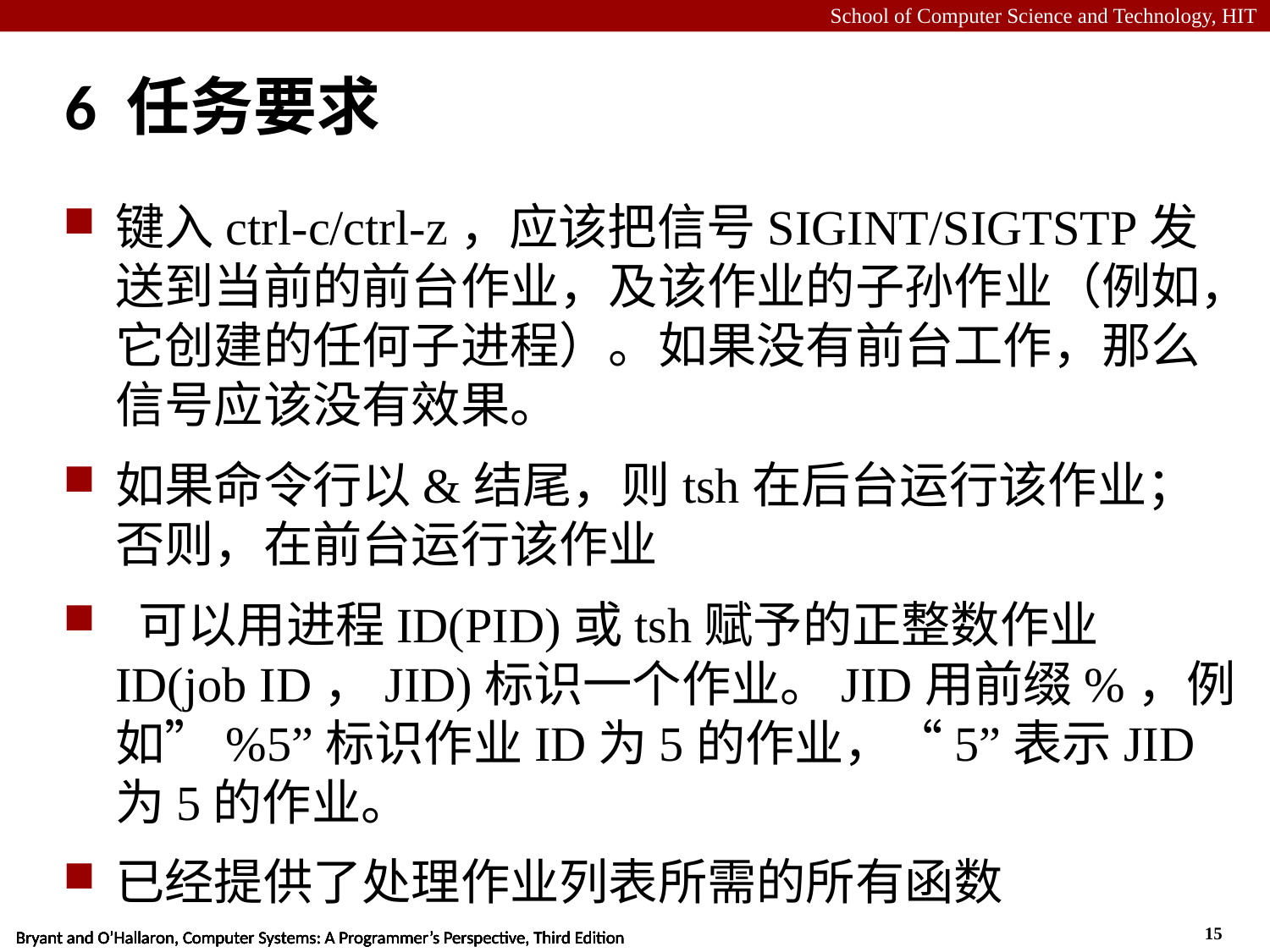

# 6 任务要求
键入ctrl-c/ctrl-z，应该把信号SIGINT/SIGTSTP发送到当前的前台作业，及该作业的子孙作业（例如，它创建的任何子进程）。如果没有前台工作，那么信号应该没有效果。
如果命令行以&结尾，则tsh在后台运行该作业；否则，在前台运行该作业
 可以用进程ID(PID)或tsh赋予的正整数作业ID(job ID，JID)标识一个作业。JID用前缀%，例如”%5”标识作业ID为5的作业，“5”表示JID为5的作业。
已经提供了处理作业列表所需的所有函数